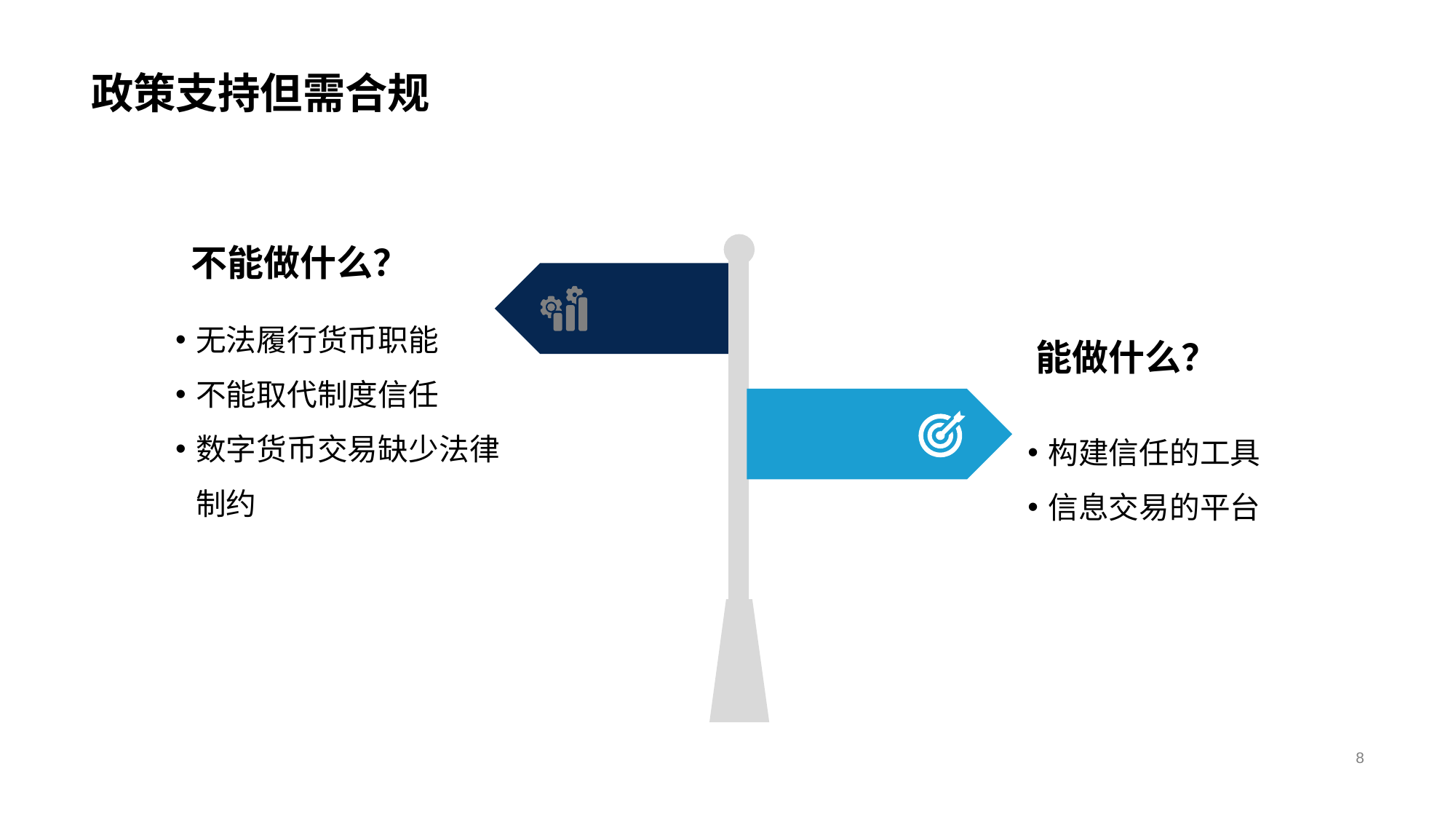

# 政策支持但需合规
不能做什么？
无法履行货币职能
不能取代制度信任
数字货币交易缺少法律制约

能做什么？

构建信任的工具
信息交易的平台

8